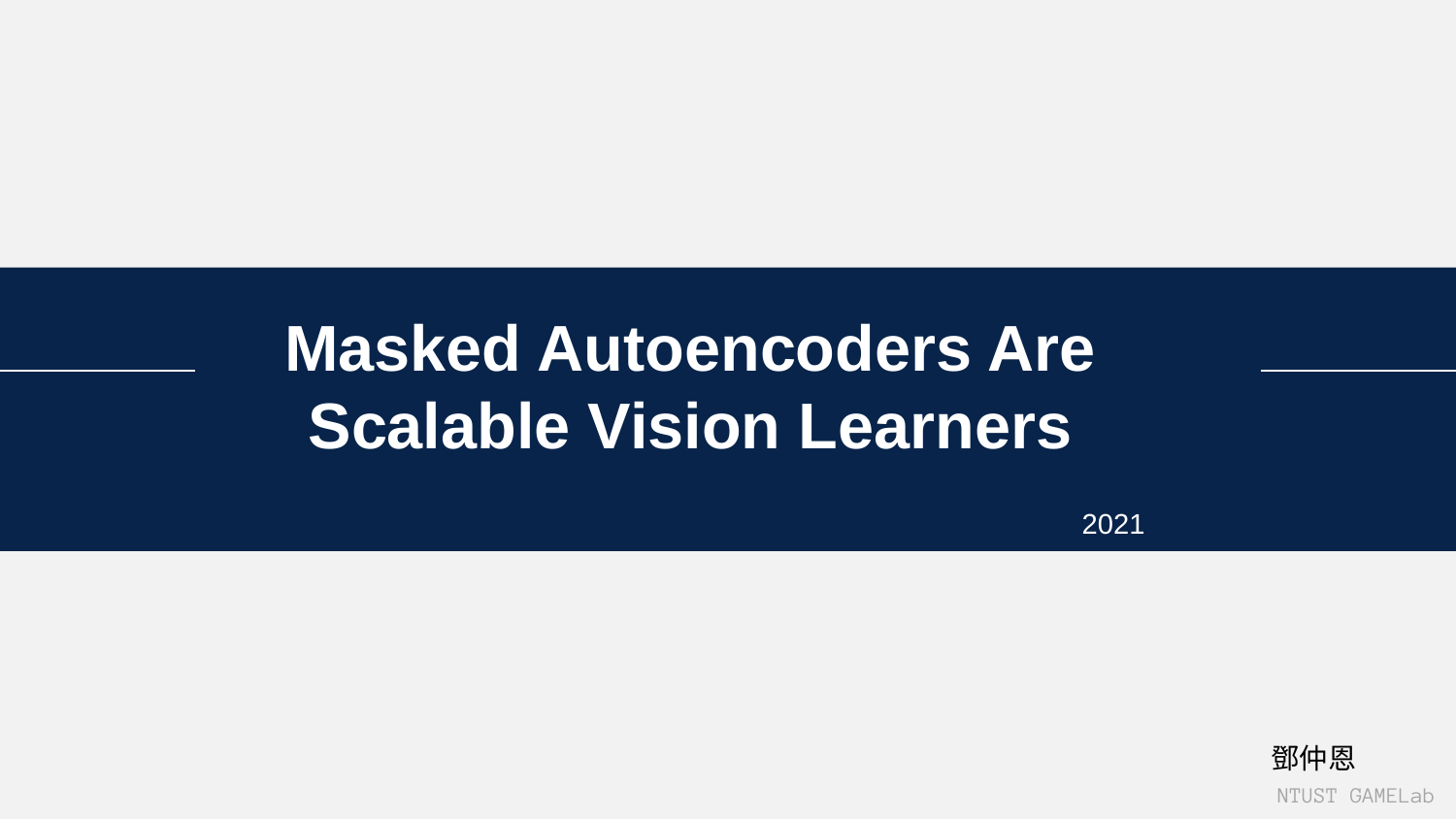

Masked Autoencoders Are Scalable Vision Learners
2021

鄧仲恩

NTUST GAMELab